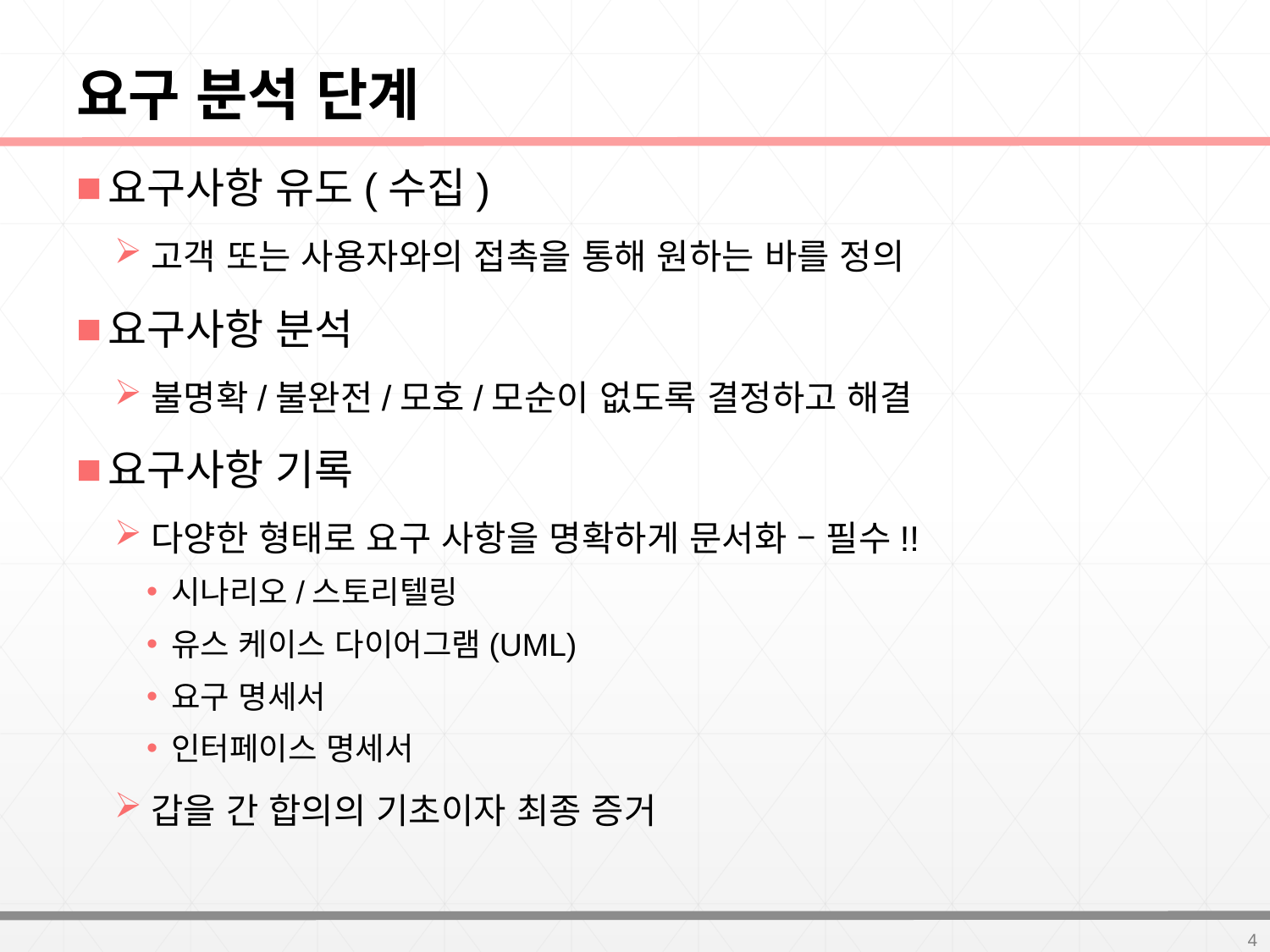

# 요구 분석 단계
요구사항 유도(수집)
고객 또는 사용자와의 접촉을 통해 원하는 바를 정의
요구사항 분석
불명확/불완전/모호/모순이 없도록 결정하고 해결
요구사항 기록
다양한 형태로 요구 사항을 명확하게 문서화 – 필수!!
시나리오/스토리텔링
유스 케이스 다이어그램(UML)
요구 명세서
인터페이스 명세서
갑을 간 합의의 기초이자 최종 증거
4